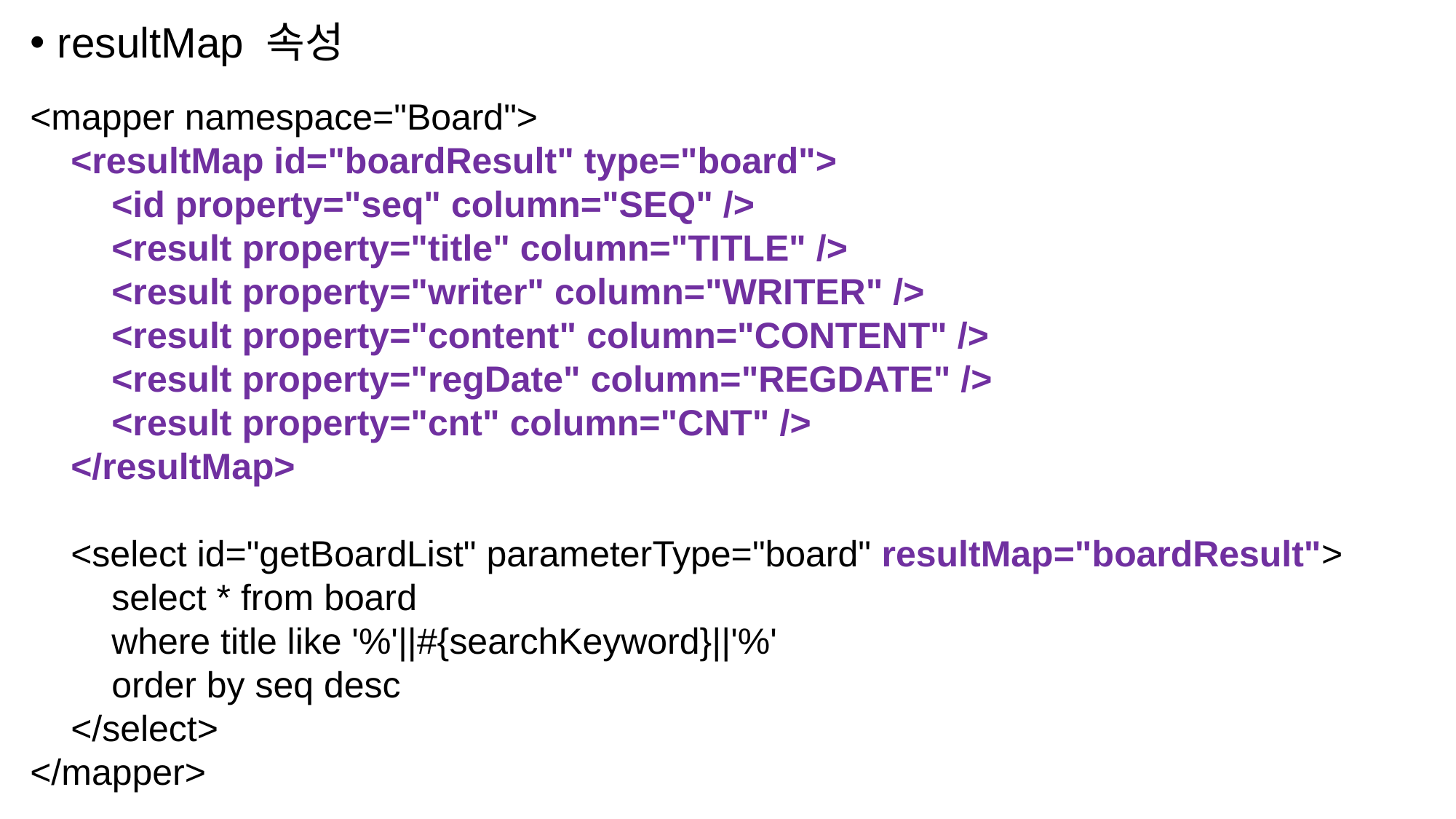

resultMap 속성
<mapper namespace="Board">
    <resultMap id="boardResult" type="board">
        <id property="seq" column="SEQ" />
        <result property="title" column="TITLE" />
        <result property="writer" column="WRITER" />
        <result property="content" column="CONTENT" />
        <result property="regDate" column="REGDATE" />
        <result property="cnt" column="CNT" />
    </resultMap>

    <select id="getBoardList" parameterType="board" resultMap="boardResult">
        select * from board
        where title like '%'||#{searchKeyword}||'%'
        order by seq desc
    </select>
</mapper>